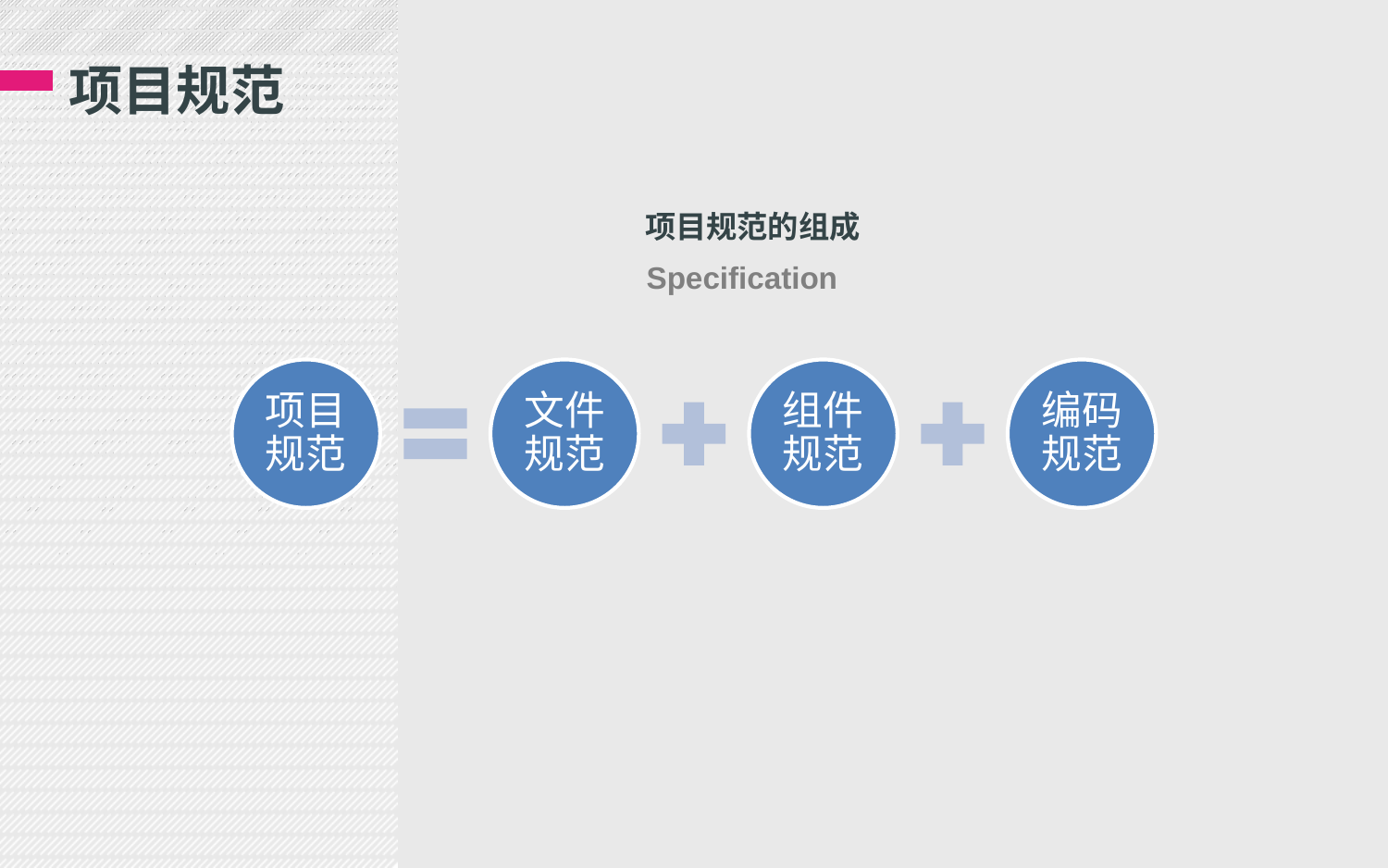

# 项目规范
项目规范

文件规范

组件规范

编码规范
项目规范的组成

Specification